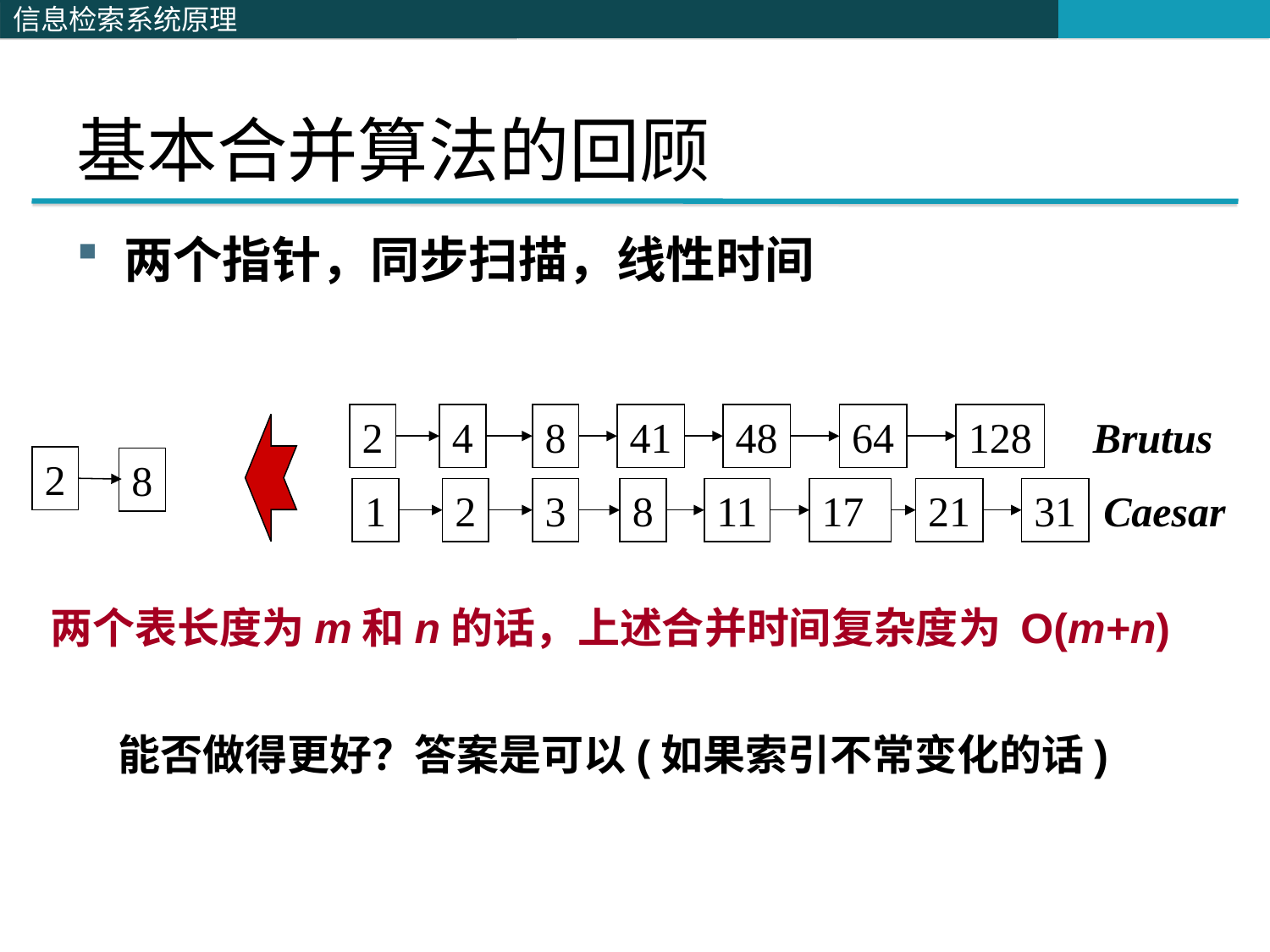

# 基本合并算法的回顾
两个指针，同步扫描，线性时间
2
4
8
41
48
64
128
Brutus

2
8
1
2
3
8
11
17
21
31
Caesar
两个表长度为m和n的话，上述合并时间复杂度为 O(m+n)

能否做得更好？答案是可以(如果索引不常变化的话)